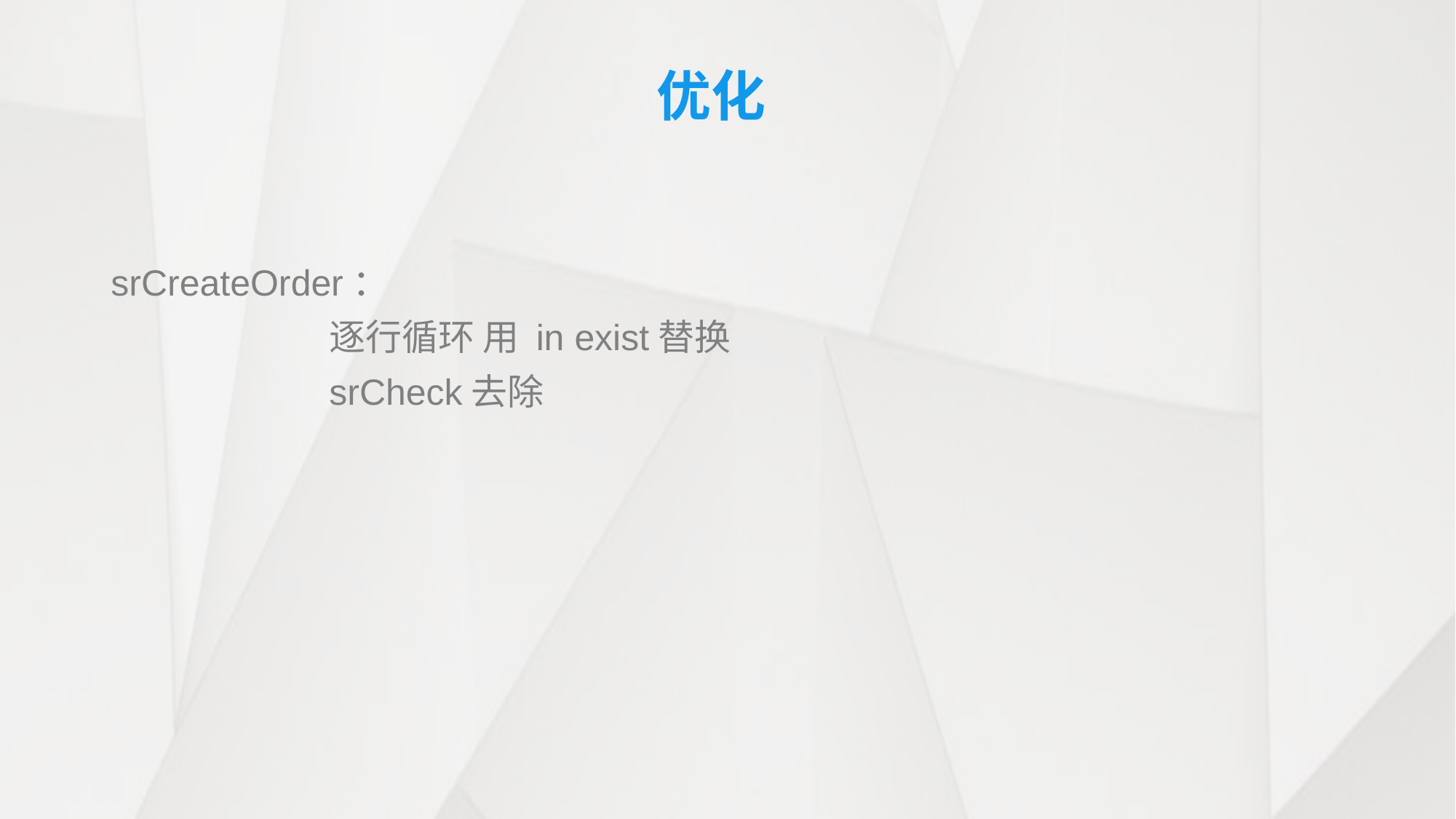

# 优化

srCreateOrder：
		逐行循环 用 in exist替换
		srCheck去除